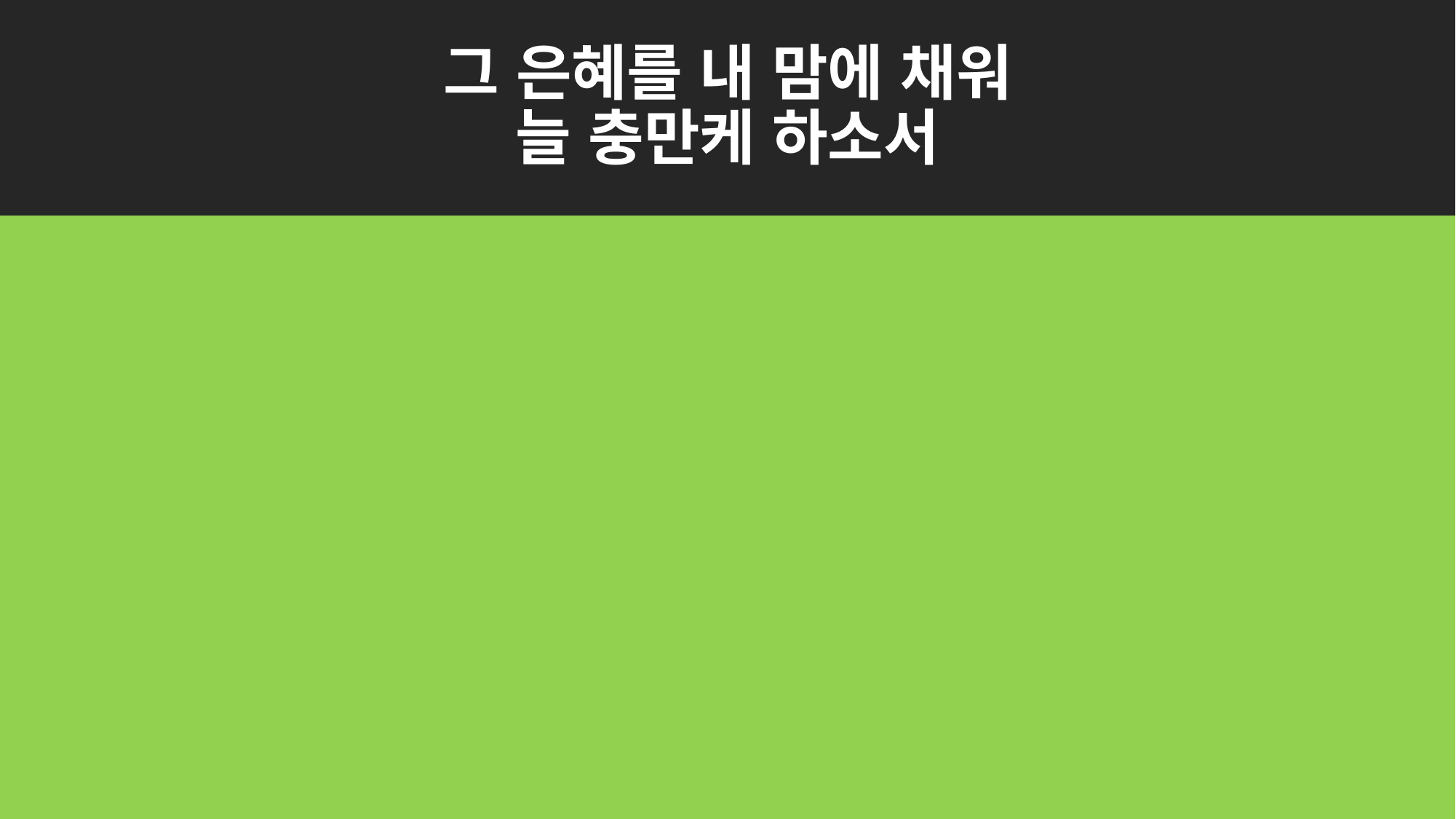

# 그 은혜를 내 맘에 채워 늘 충만케 하소서